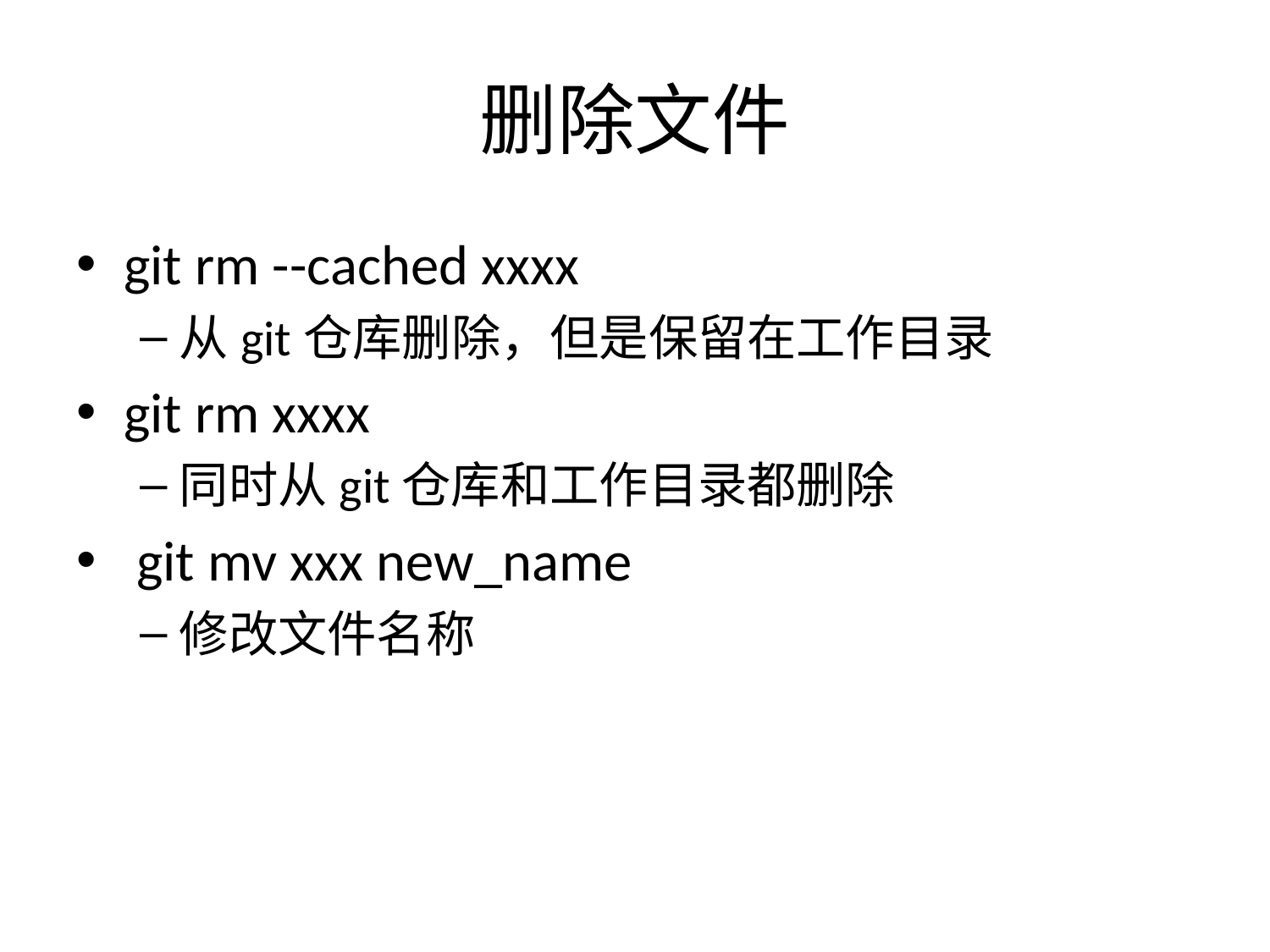

# 删除文件
git rm --cached xxxx
从git仓库删除，但是保留在工作目录
git rm xxxx
同时从git仓库和工作目录都删除
 git mv xxx new_name
修改文件名称